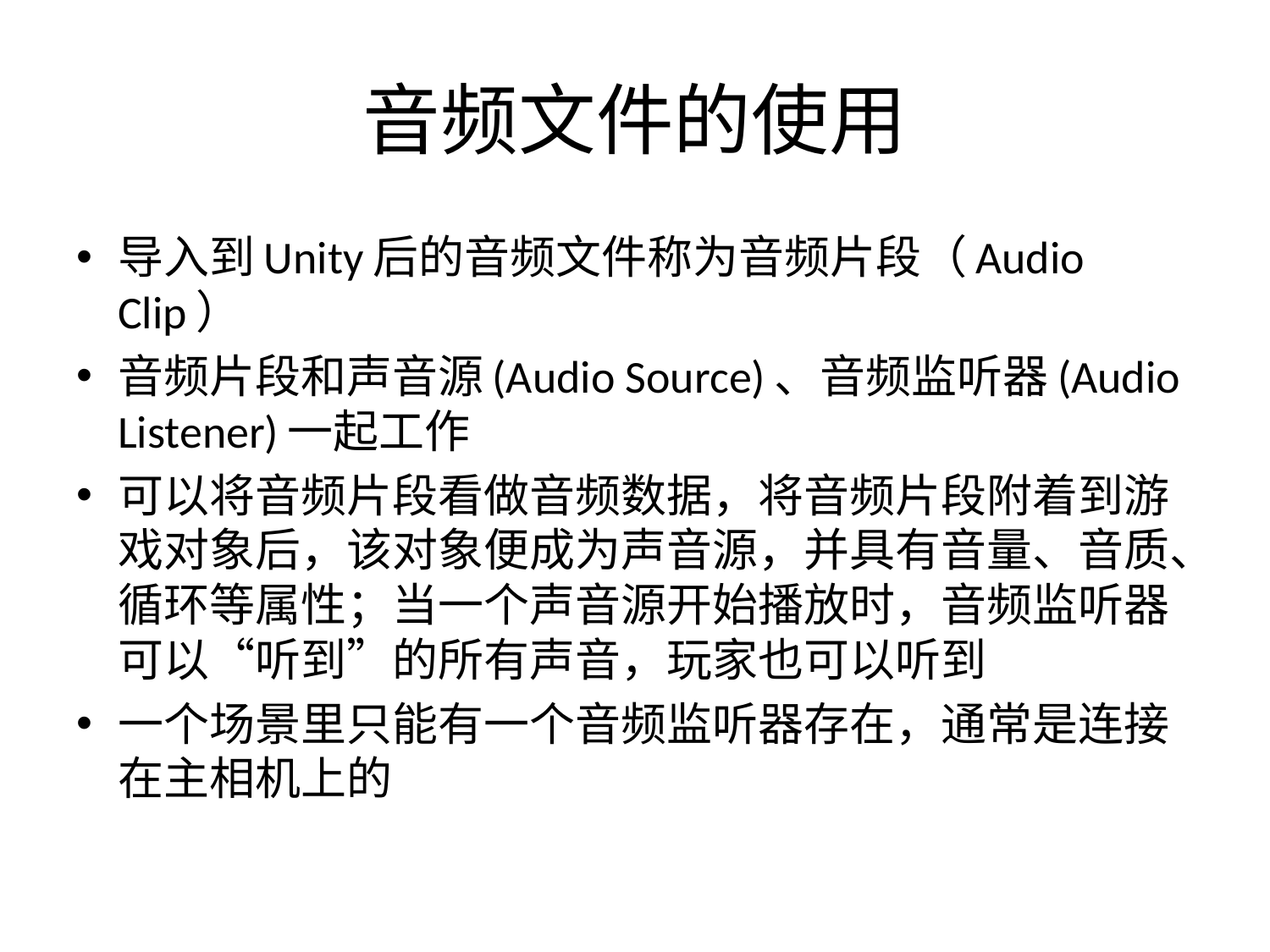

# 音频文件的使用
导入到Unity后的音频文件称为音频片段（Audio Clip）
音频片段和声音源(Audio Source)、音频监听器(Audio Listener)一起工作
可以将音频片段看做音频数据，将音频片段附着到游戏对象后，该对象便成为声音源，并具有音量、音质、循环等属性；当一个声音源开始播放时，音频监听器可以“听到”的所有声音，玩家也可以听到
一个场景里只能有一个音频监听器存在，通常是连接在主相机上的